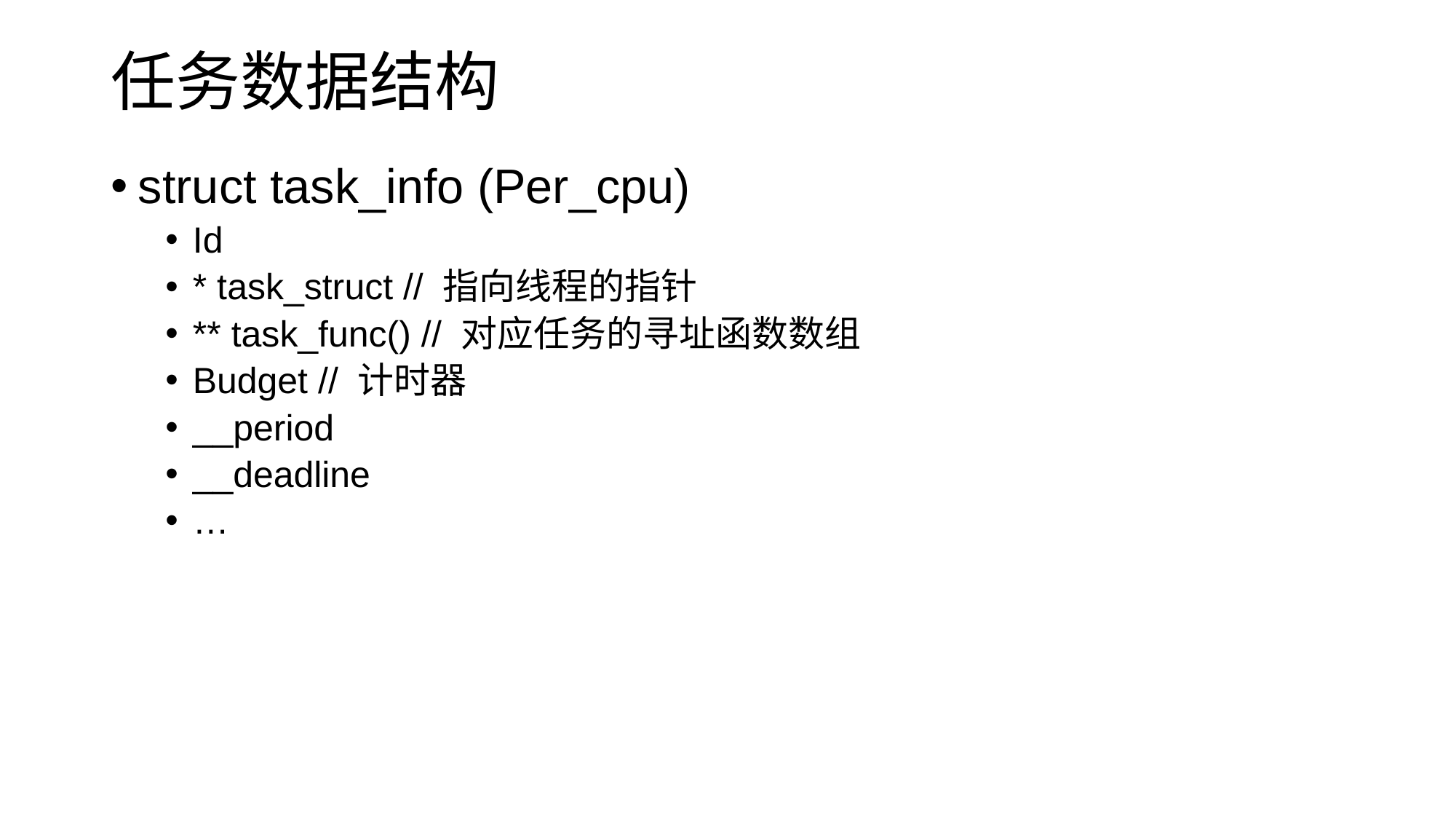

# 任务数据结构
struct task_info (Per_cpu)
Id
* task_struct // 指向线程的指针
** task_func() // 对应任务的寻址函数数组
Budget // 计时器
__period
__deadline
…